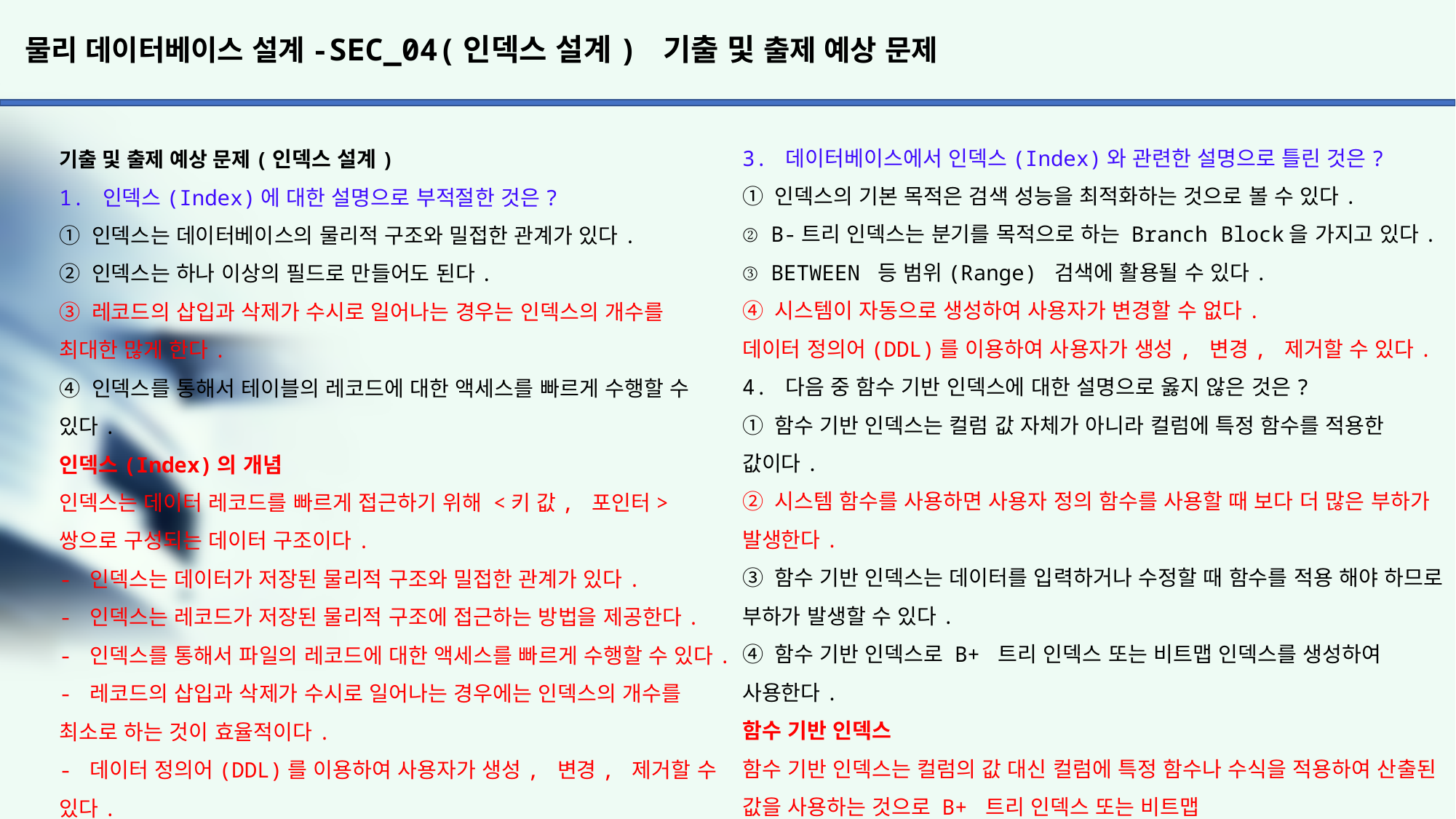

# 물리 데이터베이스 설계-SEC_04(인덱스 설계) 기출 및 출제 예상 문제
3. 데이터베이스에서 인덱스(Index)와 관련한 설명으로 틀린 것은?
① 인덱스의 기본 목적은 검색 성능을 최적화하는 것으로 볼 수 있다.
② B-트리 인덱스는 분기를 목적으로 하는 Branch Block을 가지고 있다.
③ BETWEEN 등 범위(Range) 검색에 활용될 수 있다.
④ 시스템이 자동으로 생성하여 사용자가 변경할 수 없다.
데이터 정의어(DDL)를 이용하여 사용자가 생성, 변경, 제거할 수 있다.
4. 다음 중 함수 기반 인덱스에 대한 설명으로 옳지 않은 것은?
① 함수 기반 인덱스는 컬럼 값 자체가 아니라 컬럼에 특정 함수를 적용한 값이다.
② 시스템 함수를 사용하면 사용자 정의 함수를 사용할 때 보다 더 많은 부하가 발생한다.
③ 함수 기반 인덱스는 데이터를 입력하거나 수정할 때 함수를 적용 해야 하므로 부하가 발생할 수 있다.
④ 함수 기반 인덱스로 B+ 트리 인덱스 또는 비트맵 인덱스를 생성하여 사용한다.
함수 기반 인덱스
함수 기반 인덱스는 컬럼의 값 대신 컬럼에 특정 함수나 수식을 적용하여 산출된 값을 사용하는 것으로 B+ 트리 인덱스 또는 비트맵
인덱스를 생성하여 사용한다.
- 함수 기반 인덱스는 데이터를 입력하거나 수정할 때 함수를 적용해야
하므로 부하가 발생할 수 있다.
- 사용된 함수가 사용자 정의 함수일 경우 시스템 함수보다 부하가 더
크다.
- 함수 기반 인덱스는 대소문자, 띄어쓰기 등에 상관없이 조회할 때
유용하게 사용된다.
- 적용 가능한 함수의 종류 : 산술식, 사용자 정의 함수, PL/SQL Function, SQL Function, Package, C callout 등이 있다.
기출 및 출제 예상 문제(인덱스 설계)
1. 인덱스(Index)에 대한 설명으로 부적절한 것은?
① 인덱스는 데이터베이스의 물리적 구조와 밀접한 관계가 있다.
② 인덱스는 하나 이상의 필드로 만들어도 된다.
③ 레코드의 삽입과 삭제가 수시로 일어나는 경우는 인덱스의 개수를 최대한 많게 한다.
④ 인덱스를 통해서 테이블의 레코드에 대한 액세스를 빠르게 수행할 수 있다.
인덱스(Index)의 개념
인덱스는 데이터 레코드를 빠르게 접근하기 위해 <키 값, 포인터>
쌍으로 구성되는 데이터 구조이다.
- 인덱스는 데이터가 저장된 물리적 구조와 밀접한 관계가 있다.
- 인덱스는 레코드가 저장된 물리적 구조에 접근하는 방법을 제공한다.
- 인덱스를 통해서 파일의 레코드에 대한 액세스를 빠르게 수행할 수 있다.
- 레코드의 삽입과 삭제가 수시로 일어나는 경우에는 인덱스의 개수를 최소로 하는 것이 효율적이다.
- 데이터 정의어(DDL)를 이용하여 사용자가 생성, 변경, 제거할 수 있다.
- 인덱스가 없으면 특정한 값을 찾기 위해서 모든 데이터 페이지를 확인하는 FULL TABLE SCAN이 발생한다.
- 기본키를 위한 인덱스를 기본 인덱스라 하고, 기본 인덱스가 아닌 인덱스들을 보조 인덱스라고 한다.
- 대부분의 관계형 데이터베이스 관리 시스템에서는 모든 기본키에 대해서 자동적으로 기본 인덱스를 생성한다.
- 레코드의 물리적 순서가 인덱스의 엔트리 순서와 일치하게 유지
되도록 구성되는 인덱스를 클러스터드(Clustered) 인덱스라고 한다.
2. 데이터베이스 성능에 많은 영향을 주는 DBMS의 구성 요소로, 테이블과 클러스터에 연관되어 독립적인 저장 공간을 보유하며, 데이터베이스에 저장된 자료를 더욱 빠르게 조회하기 위하여 사용되는 것은?
① 인덱스(Index)
② 트랙잭션(Transaction)
③ 역정규화(Denormalization)
④ 트리거(Trigger)
자료를 빠르게 검색한다, 조회한다 라고 하면 인덱스를 떠올려야
한다.